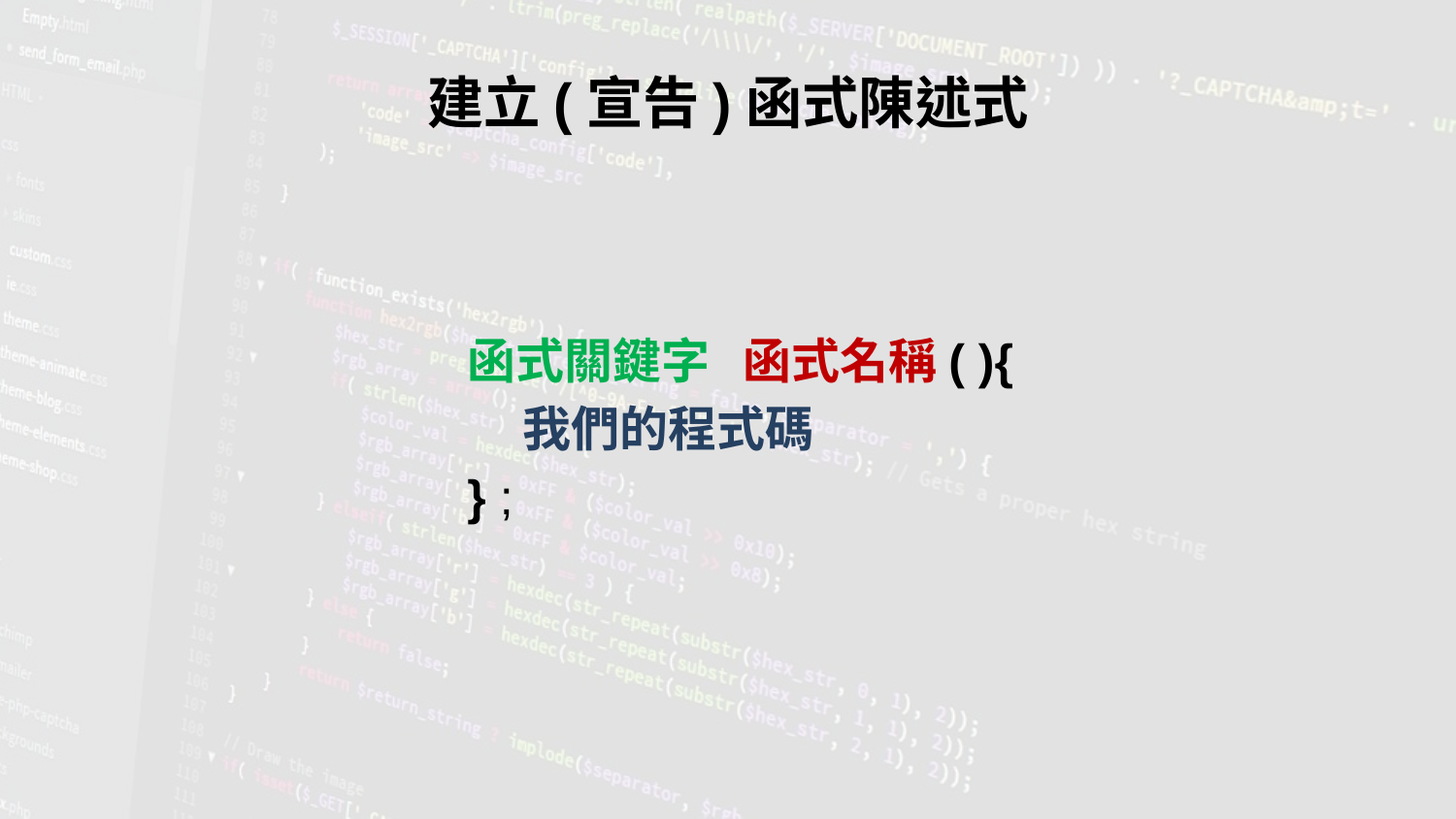

# 建立(宣告)函式陳述式
函式關鍵字   函式名稱( ){
    我們的程式碼
} ;